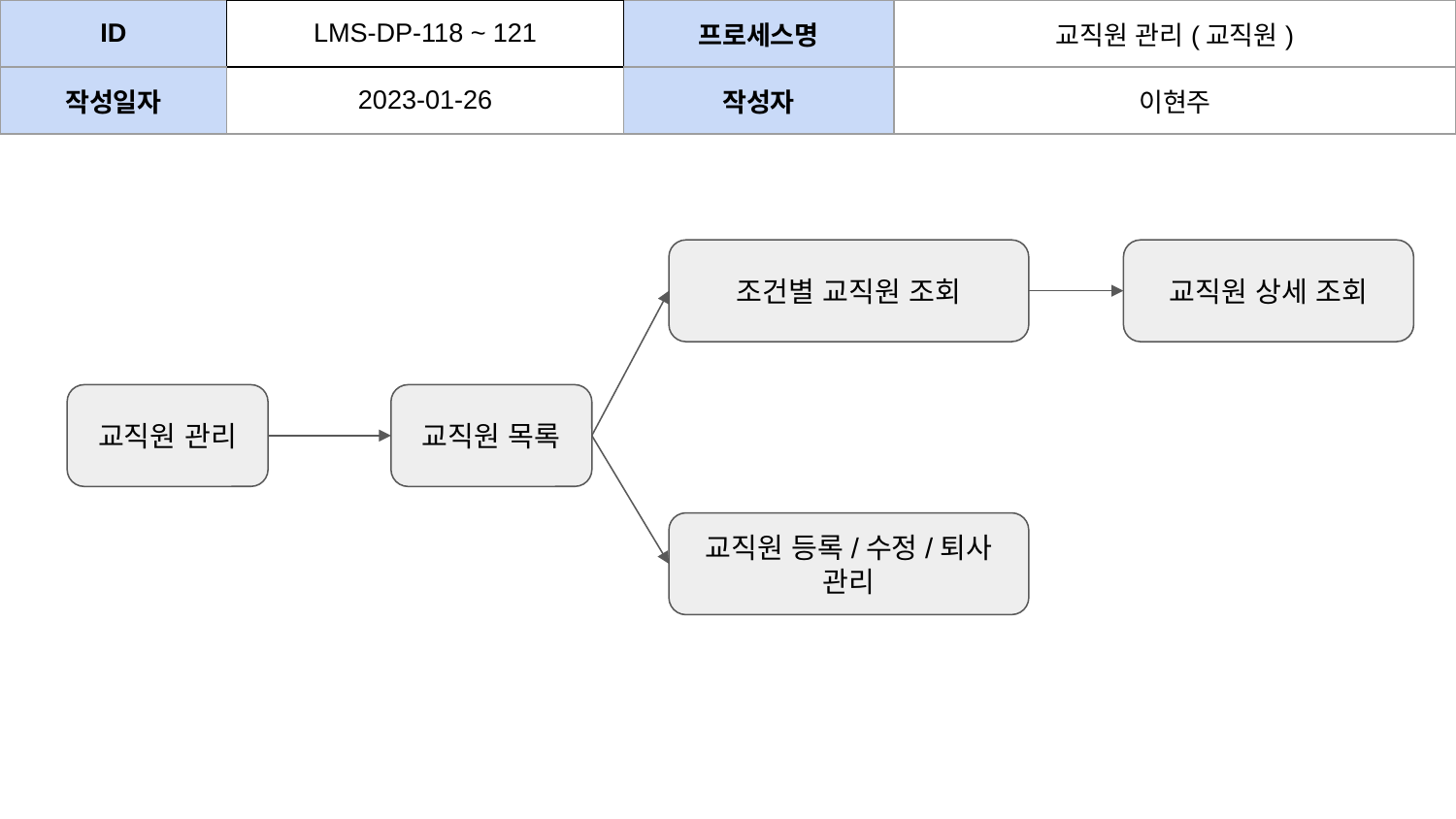

| ID | LMS-DP-118 ~ 121 | 프로세스명 | 교직원 관리(교직원) |  |  |
| --- | --- | --- | --- | --- | --- |
| 작성일자 | 2023-01-26 | 작성자 | 이현주 |  |  |
조건별 교직원 조회
교직원 상세 조회
교직원 관리
교직원 목록
교직원 등록/수정/퇴사 관리